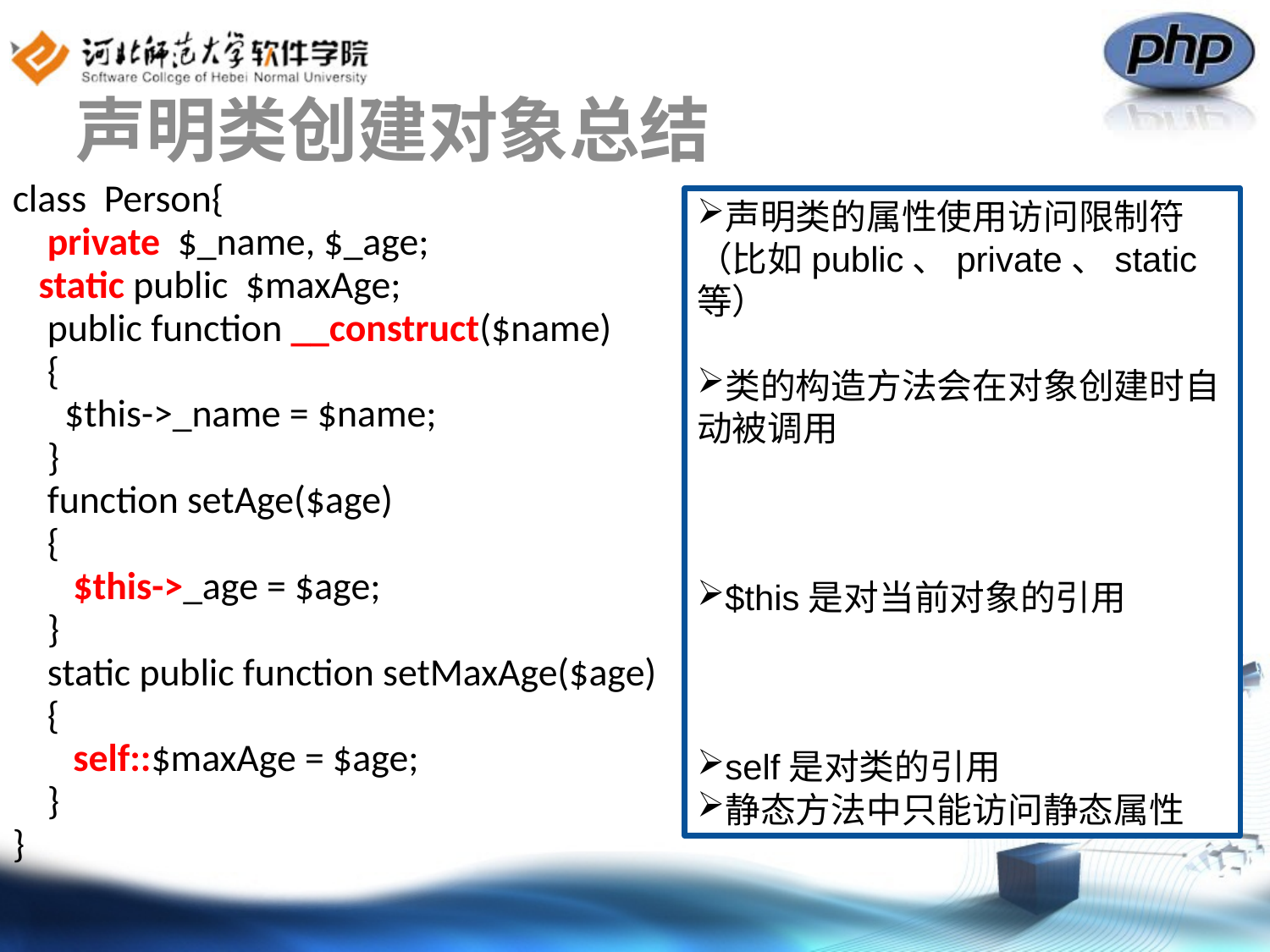

# 声明类创建对象总结
class  Person{
    private  $_name, $_age;
   static public  $maxAge;
    public function __construct($name)
    {
      $this->_name = $name;
    }
    function setAge($age)
    {
       $this->_age = $age;
    }
    static public function setMaxAge($age)
    {
       self::$maxAge = $age;
    }
}
声明类的属性使用访问限制符（比如public、private、static等）

类的构造方法会在对象创建时自动被调用

$this是对当前对象的引用

self是对类的引用
静态方法中只能访问静态属性